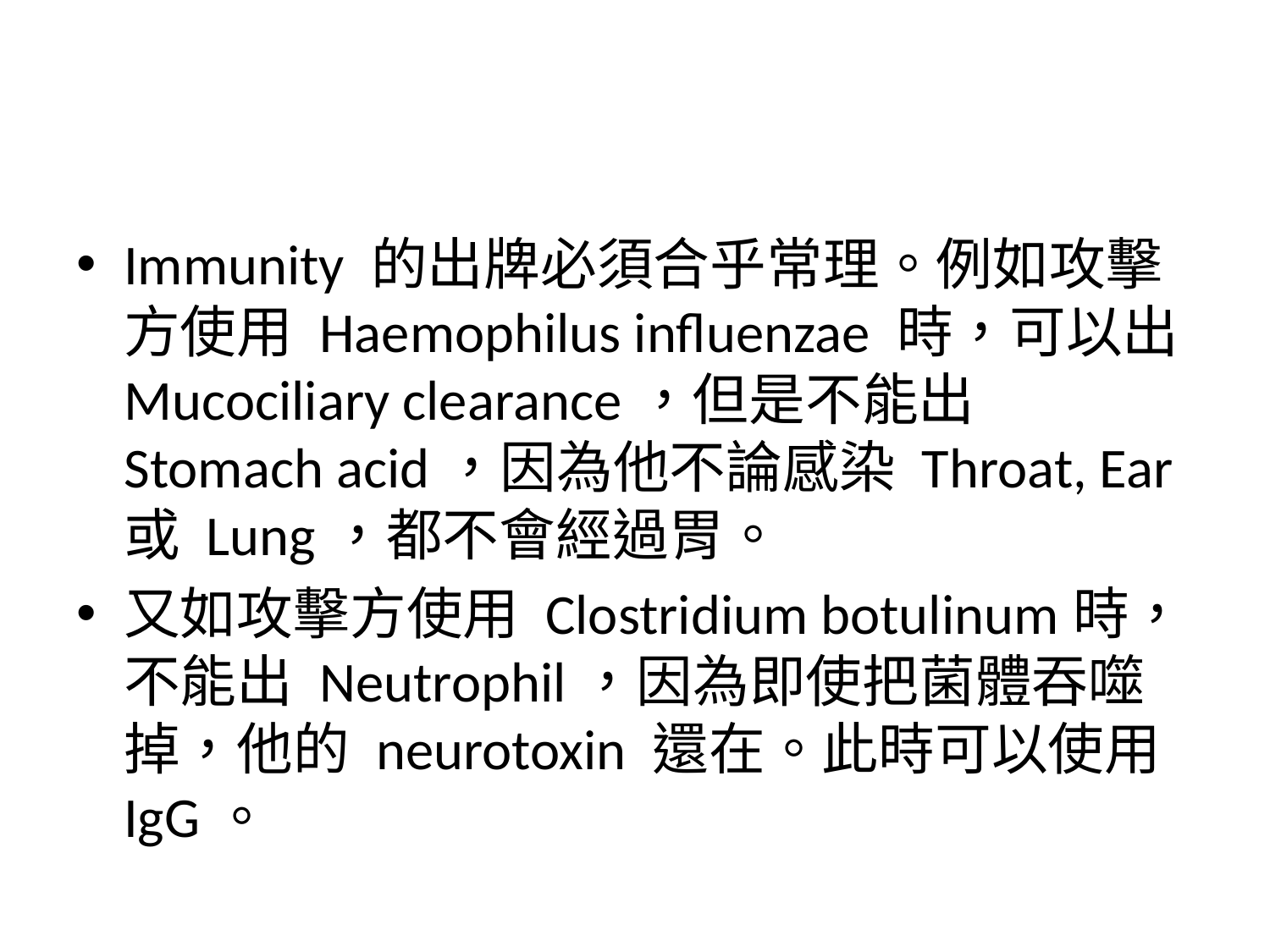

#
Immunity 的出牌必須合乎常理。例如攻擊方使用 Haemophilus influenzae 時，可以出 Mucociliary clearance，但是不能出 Stomach acid，因為他不論感染 Throat, Ear 或 Lung，都不會經過胃。
又如攻擊方使用 Clostridium botulinum時，不能出 Neutrophil，因為即使把菌體吞噬掉，他的 neurotoxin 還在。此時可以使用 IgG。